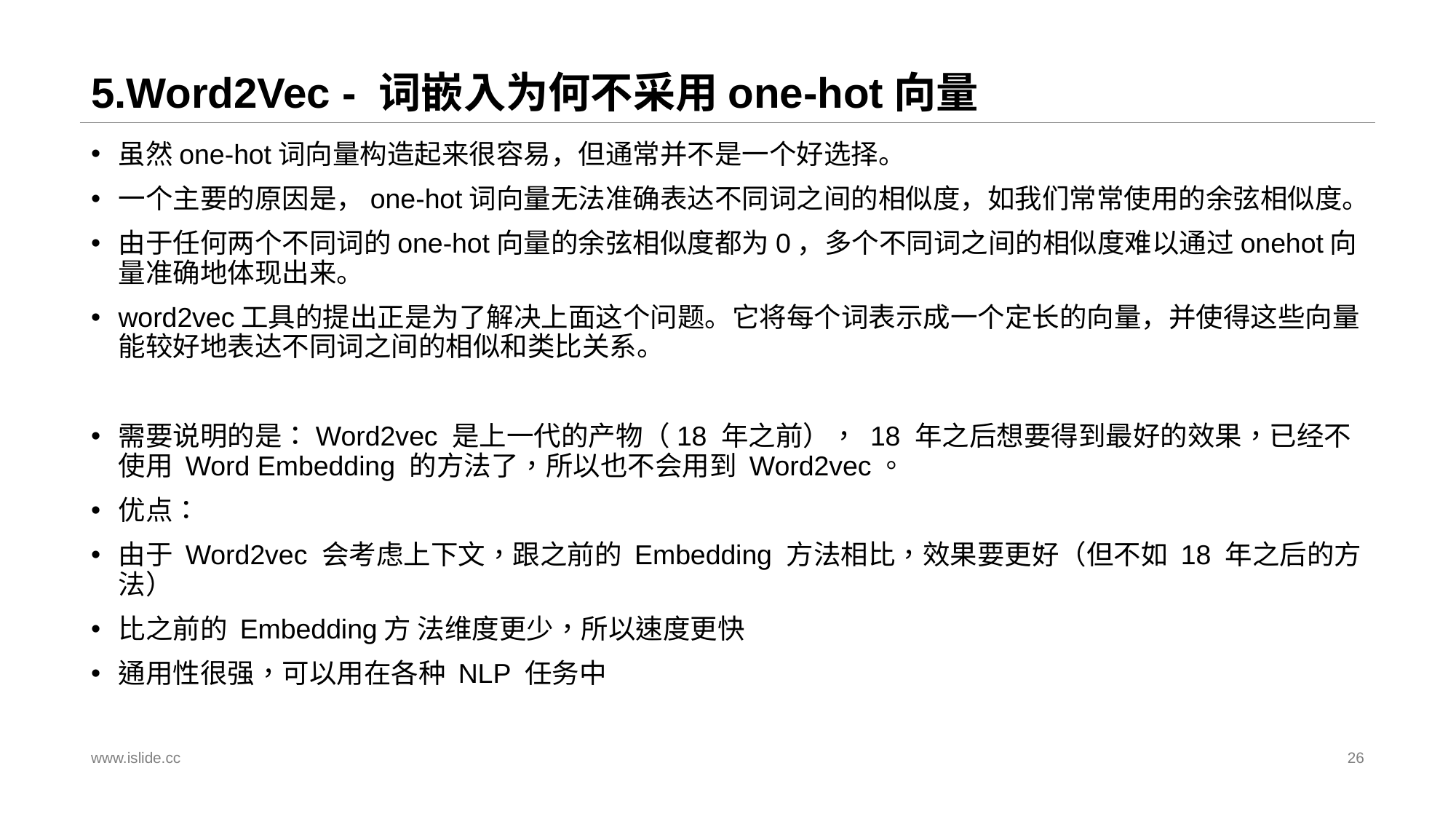

# 5.Word2Vec - 词嵌入为何不采用one-hot向量
虽然one-hot词向量构造起来很容易，但通常并不是⼀个好选择。
⼀个主要的原因是，one-hot词向量⽆法准确表达不同词之间的相似度，如我们常常使⽤的余弦相似度。
由于任何两个不同词的one-hot向量的余弦相似度都为0，多个不同词之间的相似度难以通过onehot向量准确地体现出来。
word2vec⼯具的提出正是为了解决上⾯这个问题。它将每个词表⽰成⼀个定⻓的向量，并使得这些向量能较好地表达不同词之间的相似和类⽐关系。

需要说明的是：Word2vec 是上一代的产物（18 年之前）， 18 年之后想要得到最好的效果，已经不使用 Word Embedding 的方法了，所以也不会用到 Word2vec。
优点：
由于 Word2vec 会考虑上下文，跟之前的 Embedding 方法相比，效果要更好（但不如 18 年之后的方法）
比之前的 Embedding方 法维度更少，所以速度更快
通用性很强，可以用在各种 NLP 任务中

www. islide.cc
26